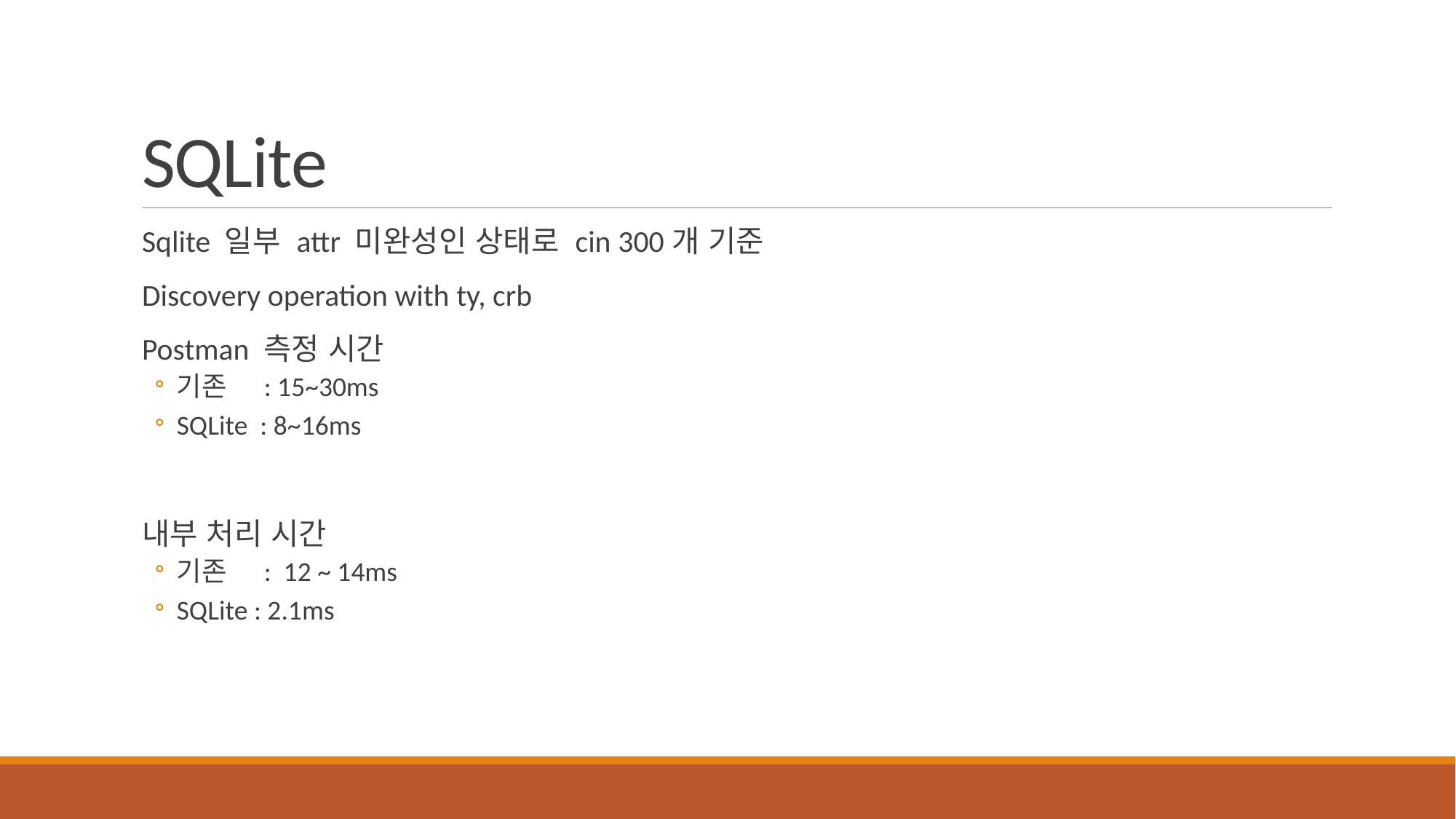

# SQLite
Sqlite 일부 attr 미완성인 상태로 cin 300개 기준
Discovery operation with ty, crb
Postman 측정 시간
기존    : 15~30ms
SQLite  : 8~16ms

내부 처리 시간
기존    :  12 ~ 14ms
SQLite : 2.1ms